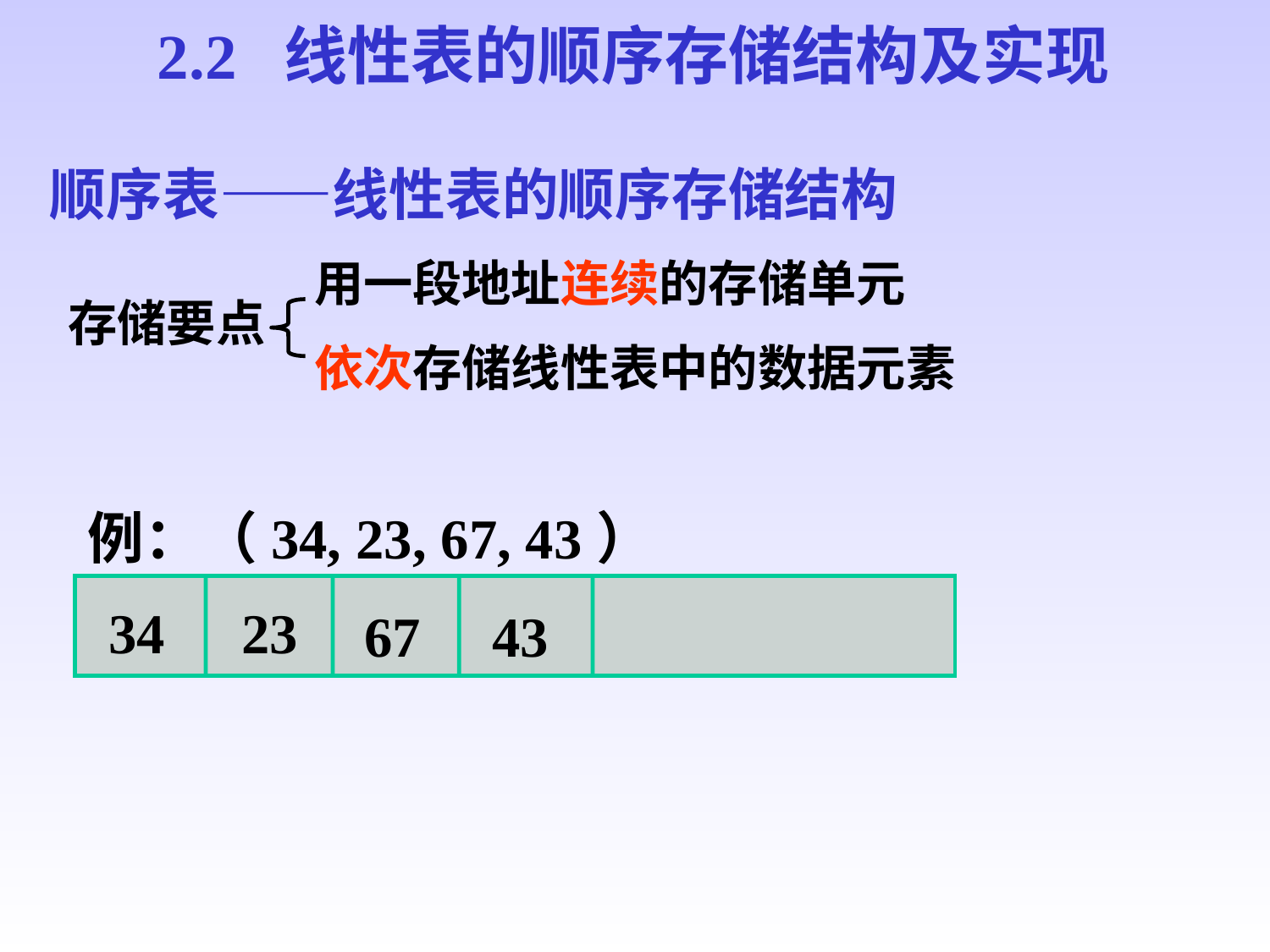

2.2  线性表的顺序存储结构及实现
顺序表——线性表的顺序存储结构
用一段地址连续的存储单元

依次存储线性表中的数据元素
存储要点

例：（34, 23, 67, 43）

34
23
67
43